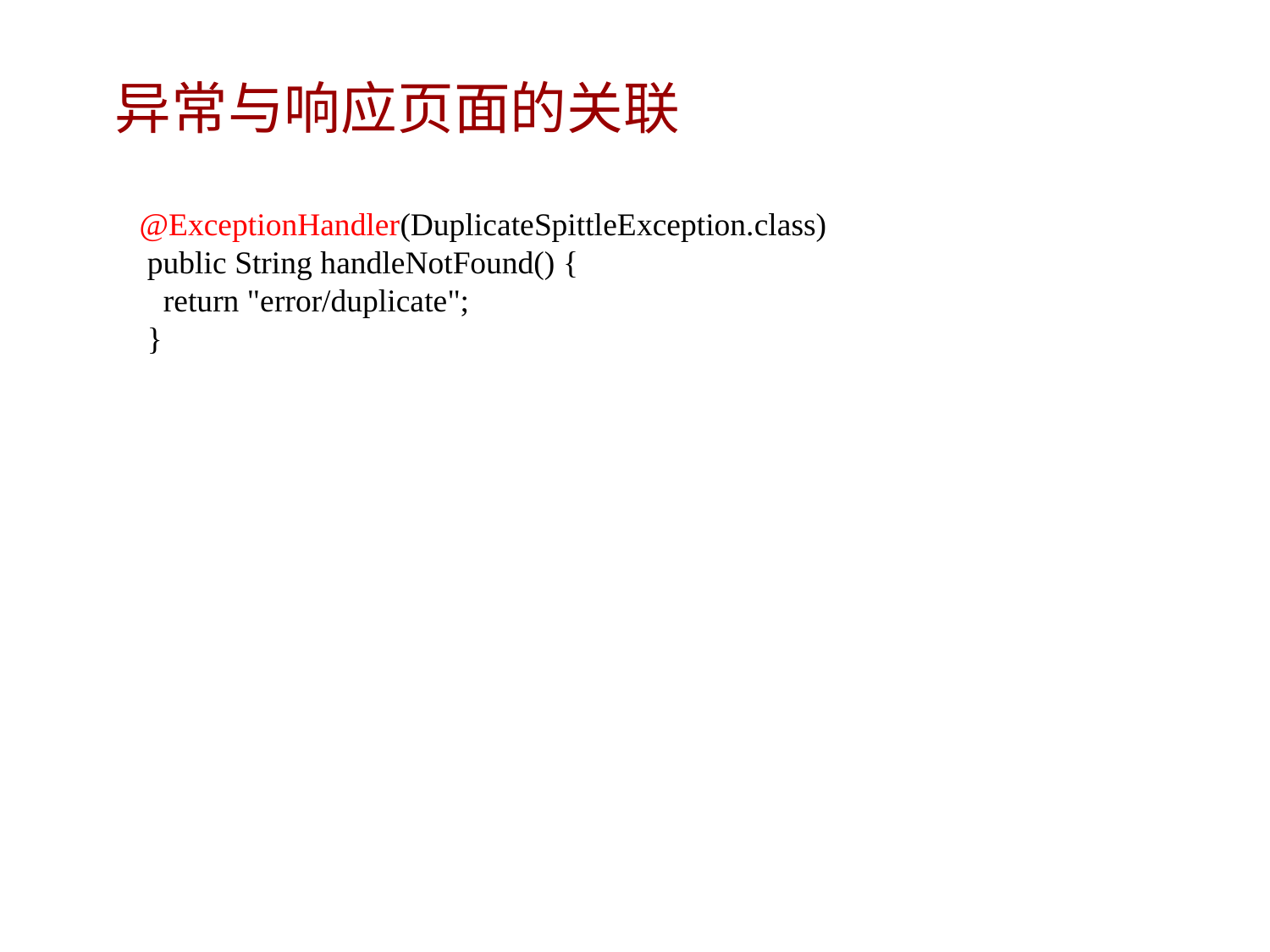

# 异常与响应页面的关联
 @ExceptionHandler(DuplicateSpittleException.class)
  public String handleNotFound() {
    return "error/duplicate";
  }